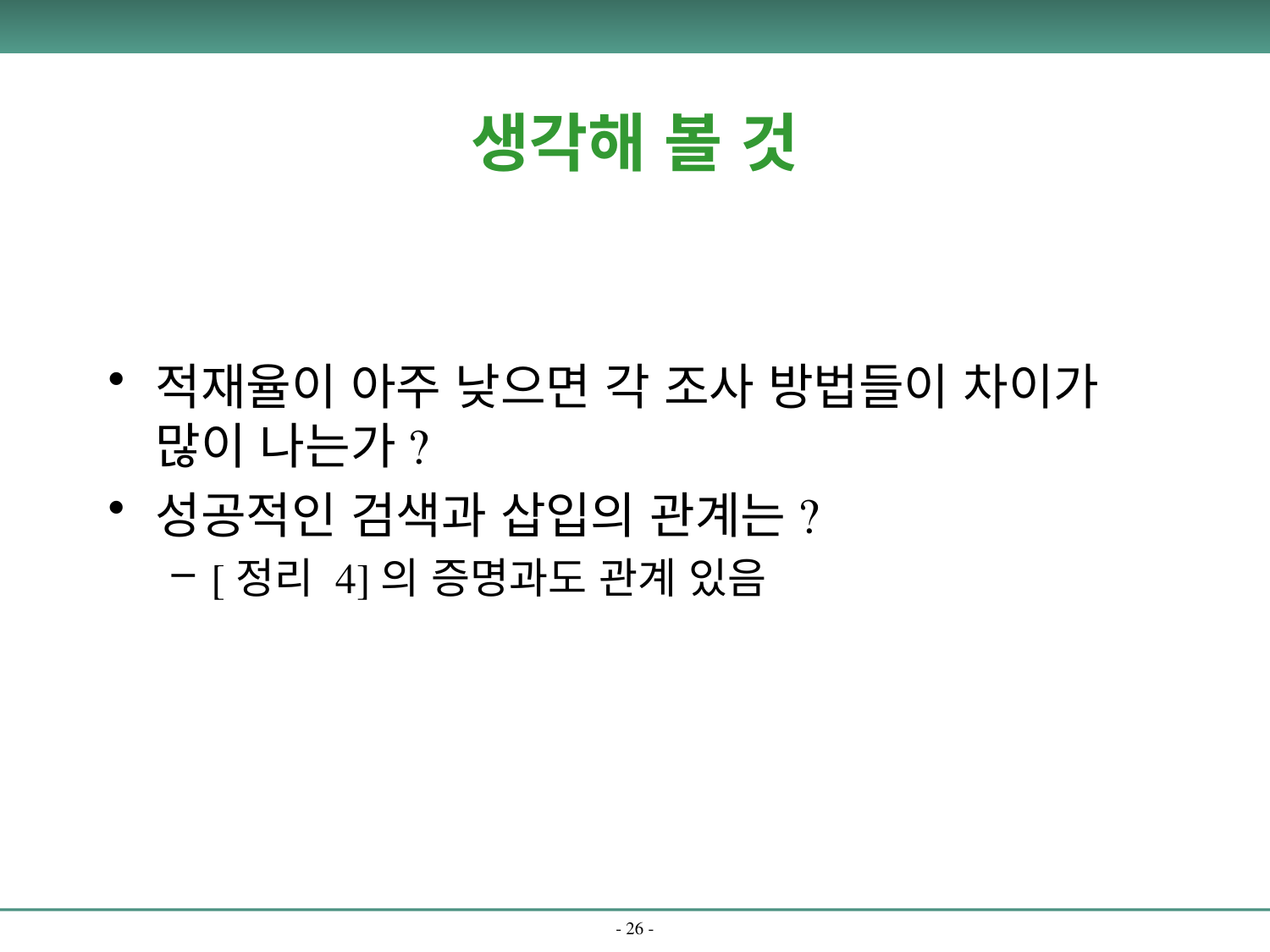

# 생각해 볼 것
적재율이 아주 낮으면 각 조사 방법들이 차이가 많이 나는가?
성공적인 검색과 삽입의 관계는?
[정리 4]의 증명과도 관계 있음